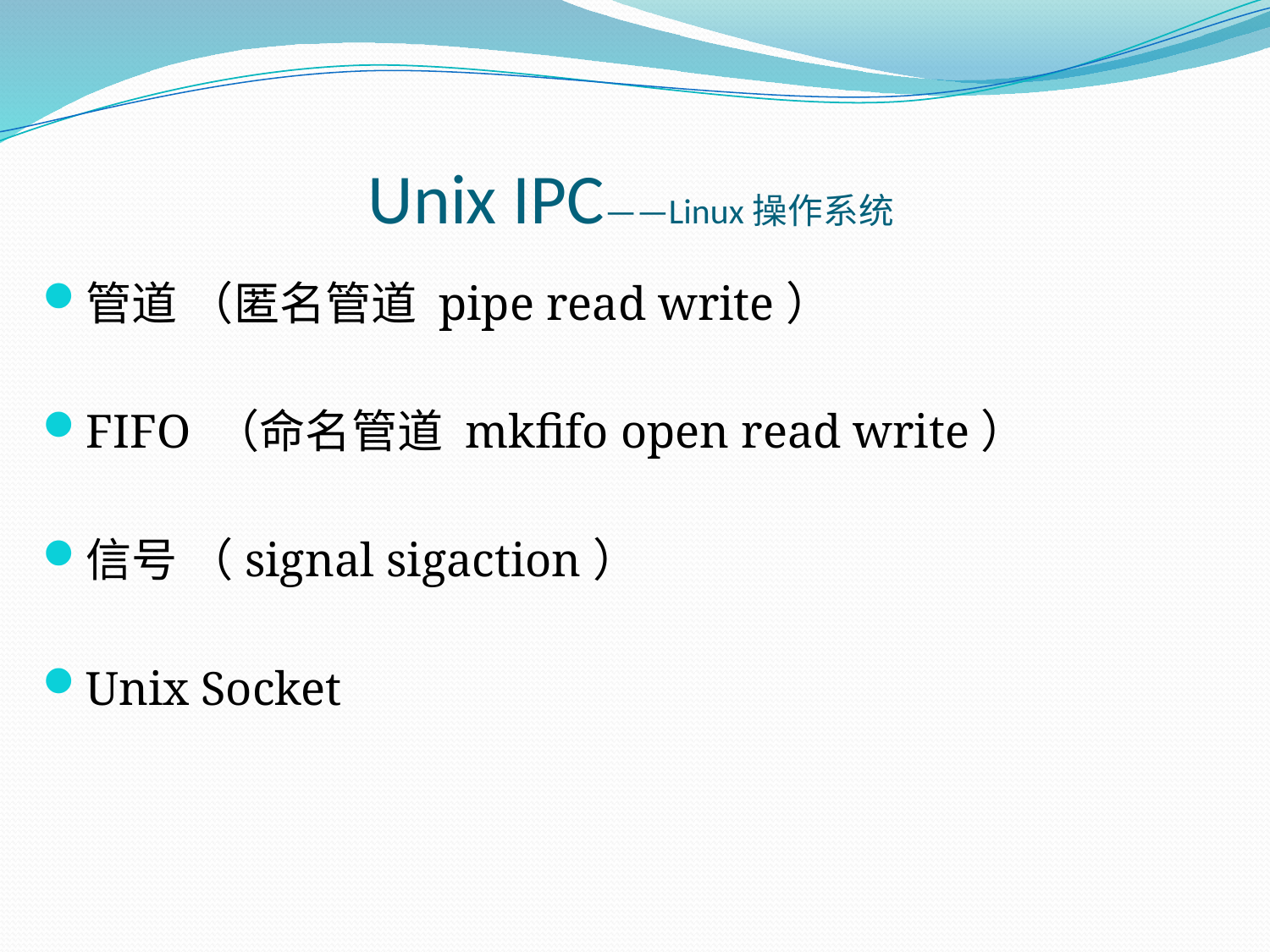

# Unix IPC——Linux操作系统
管道 （匿名管道 pipe read write）

FIFO （命名管道 mkfifo open read write）

信号 （signal sigaction）

Unix Socket